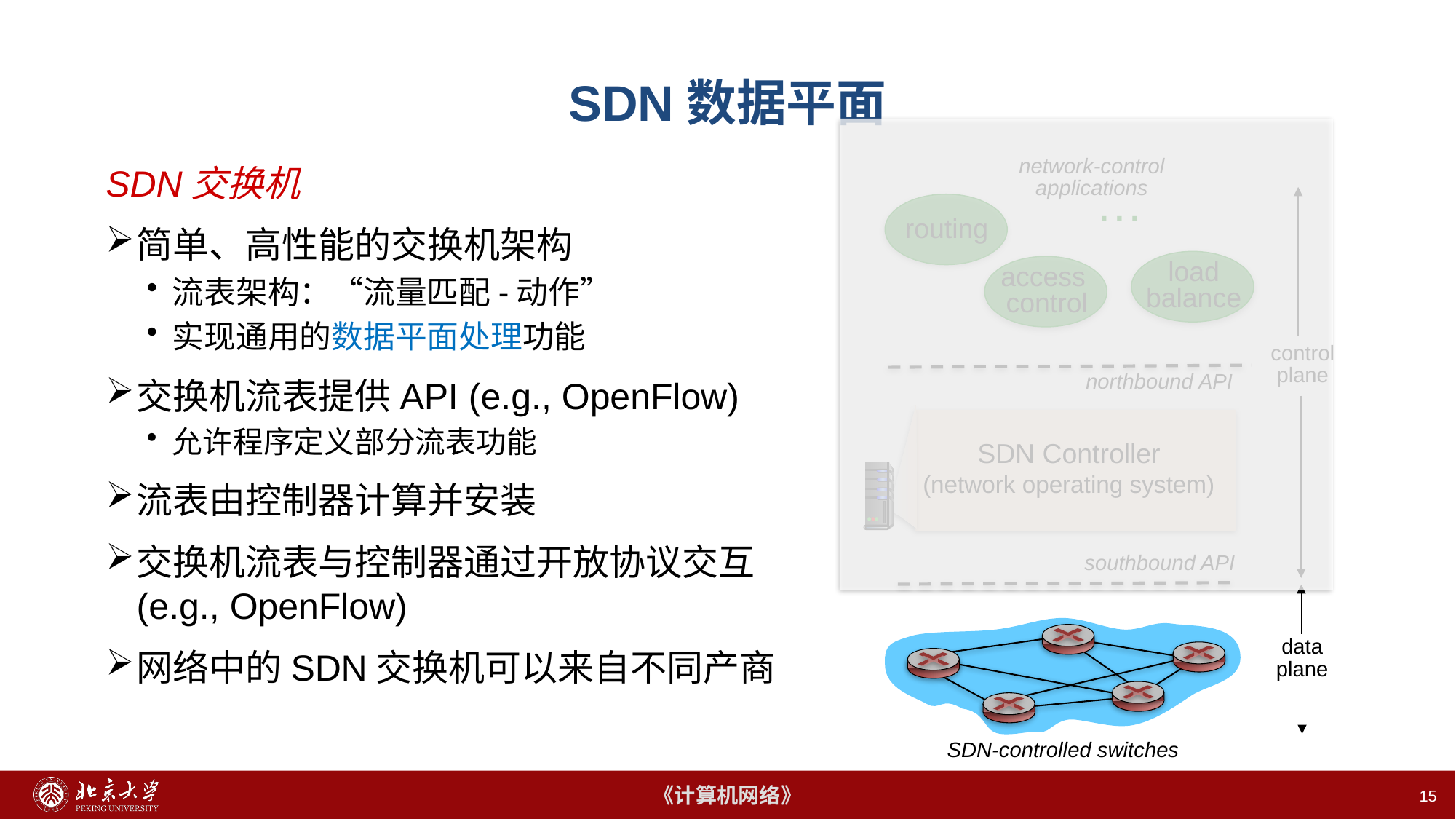

# SDN数据平面

network-control applications
…

routing

load
balance

access
control
control
plane
northbound API

SDN Controller
(network operating system)

southbound API

data
plane
SDN-controlled switches
SDN交换机
简单、高性能的交换机架构
流表架构：“流量匹配-动作”
实现通用的数据平面处理功能
交换机流表提供API (e.g., OpenFlow)
允许程序定义部分流表功能
流表由控制器计算并安装
交换机流表与控制器通过开放协议交互(e.g., OpenFlow)
网络中的SDN交换机可以来自不同产商
15